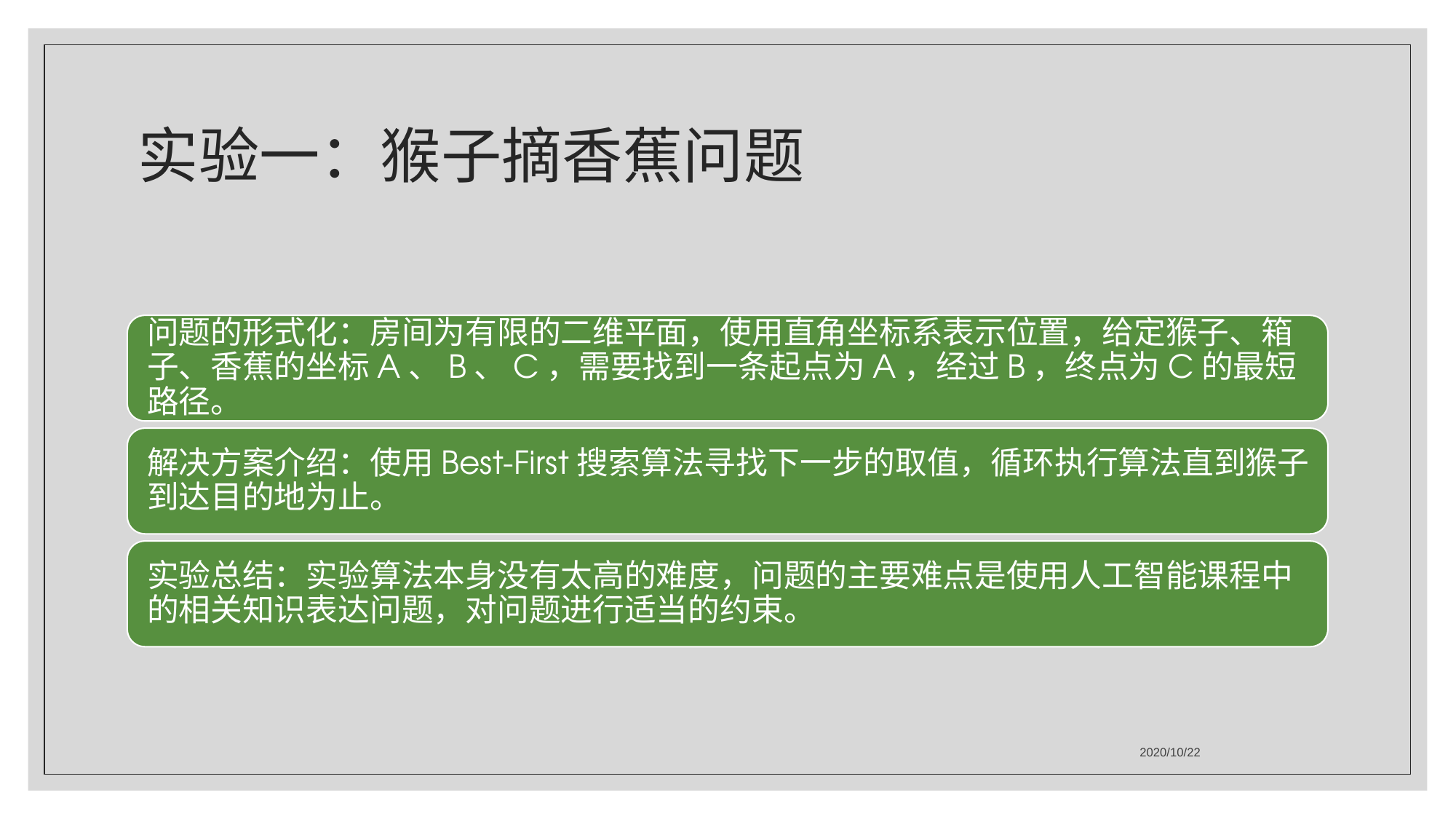

# 实验一：猴子摘香蕉问题
问题的形式化：房间为有限的二维平面，使用直角坐标系表示位置，给定猴子、箱子、香蕉的坐标A、B、C，需要找到一条起点为A，经过B，终点为C的最短路径。
解决方案介绍：使用Best-First搜索算法寻找下一步的取值，循环执行算法直到猴子到达目的地为止。
实验总结：实验算法本身没有太高的难度，问题的主要难点是使用人工智能课程中的相关知识表达问题，对问题进行适当的约束。
2020/10/22